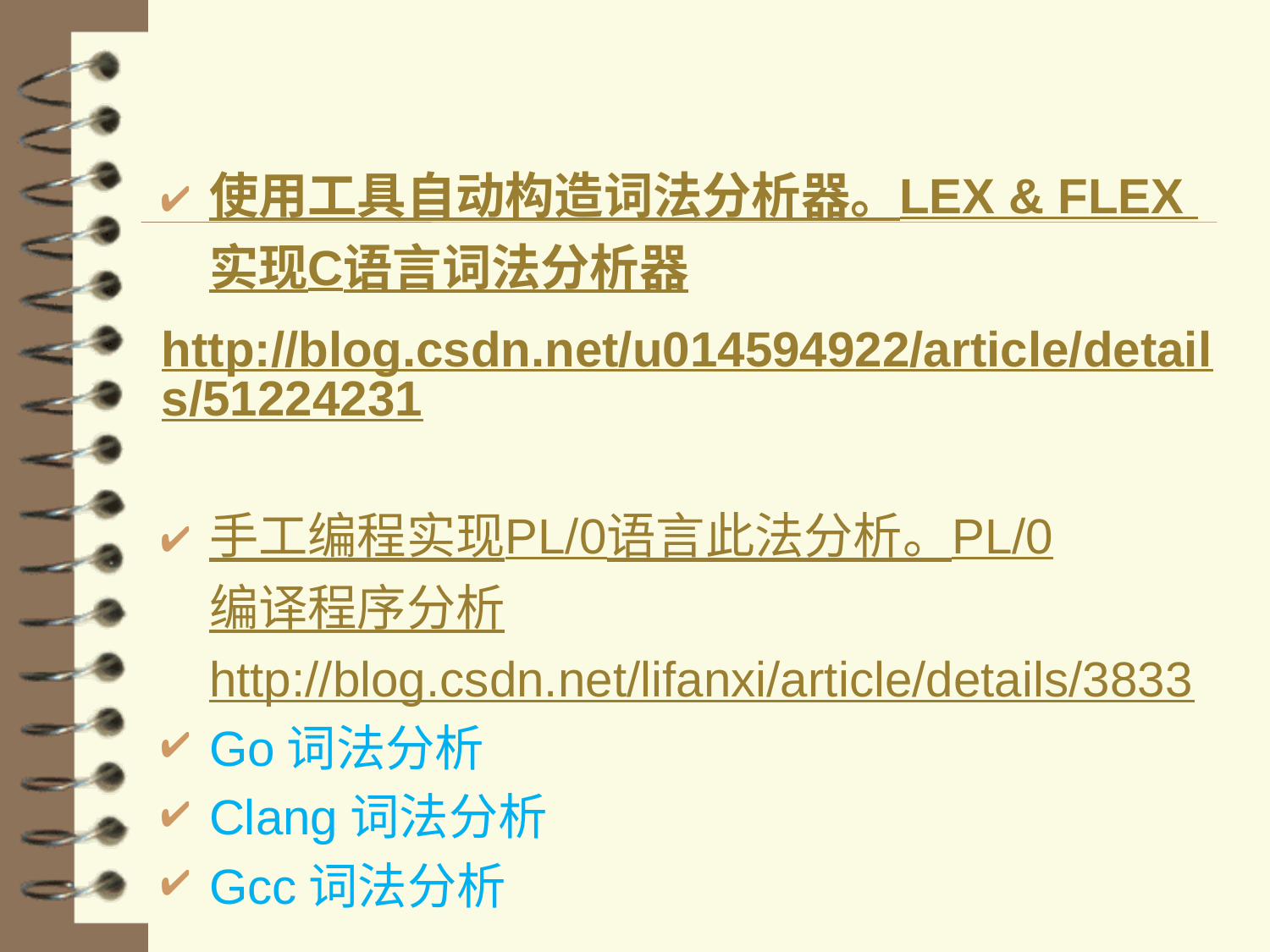

使用工具自动构造词法分析器。LEX & FLEX 实现C语言词法分析器
http://blog.csdn.net/u014594922/article/details/51224231

手工编程实现PL/0语言此法分析。PL/0编译程序分析http://blog.csdn.net/lifanxi/article/details/3833
Go词法分析
Clang词法分析
Gcc词法分析